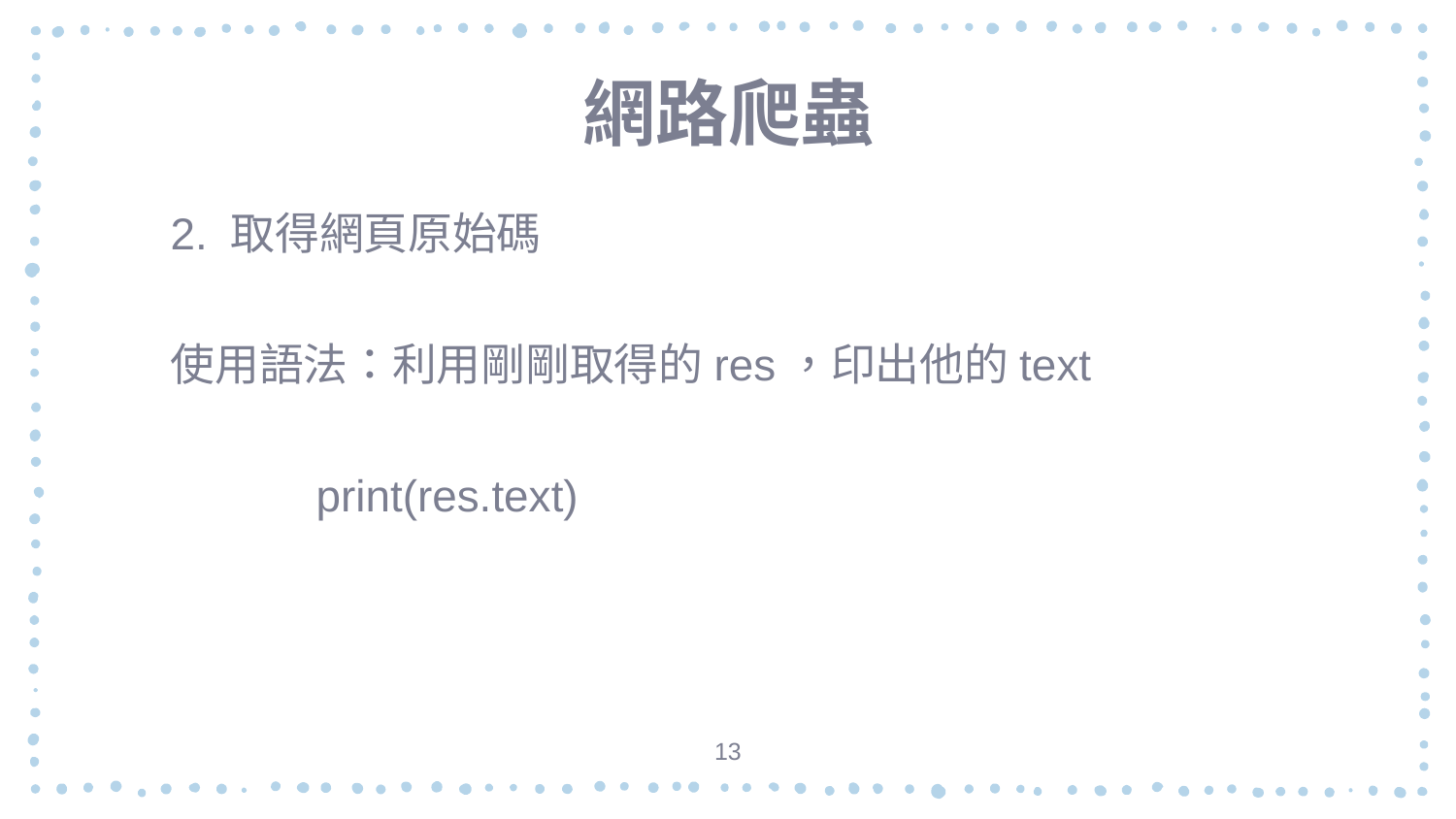

# 網路爬蟲
2. 取得網頁原始碼

使用語法：利用剛剛取得的res，印出他的text

	print(res.text)
13